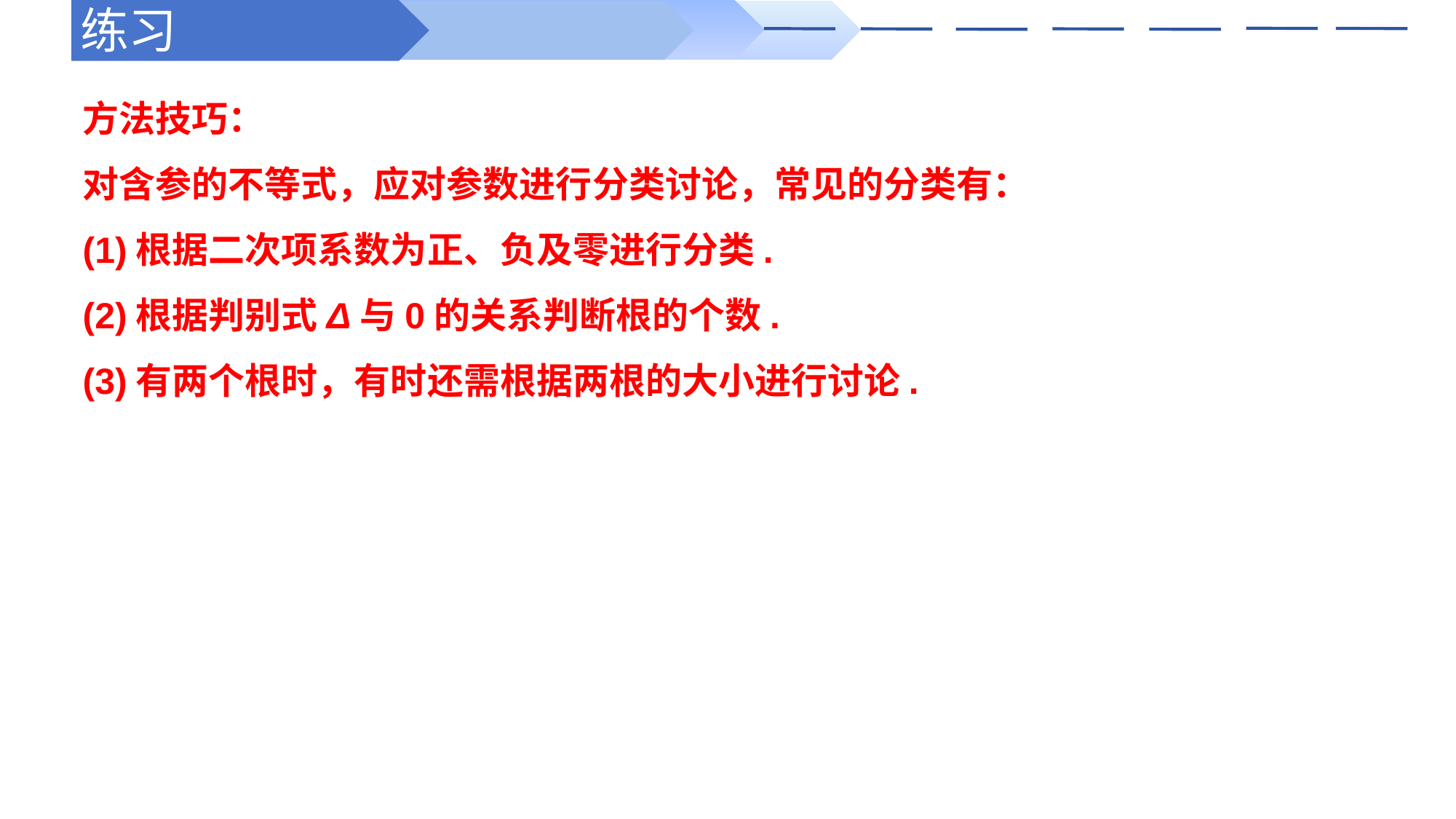

练习

方法技巧：
对含参的不等式，应对参数进行分类讨论，常见的分类有：
(1)根据二次项系数为正、负及零进行分类.
(2)根据判别式Δ与0的关系判断根的个数.
(3)有两个根时，有时还需根据两根的大小进行讨论.